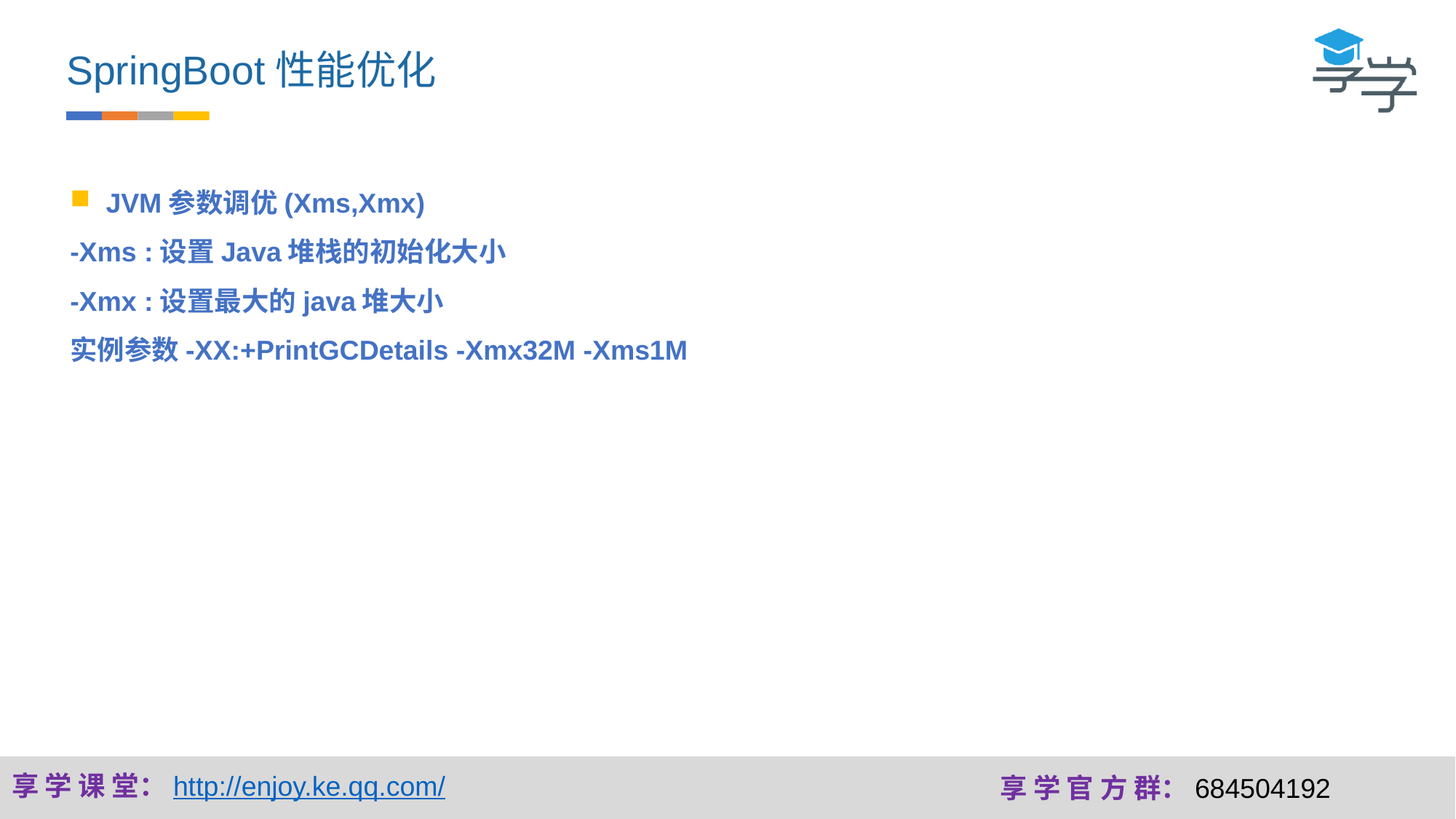

SpringBoot性能优化

  JVM参数调优(Xms,Xmx)
-Xms :设置Java堆栈的初始化大小
-Xmx :设置最大的java堆大小
实例参数-XX:+PrintGCDetails -Xmx32M -Xms1M